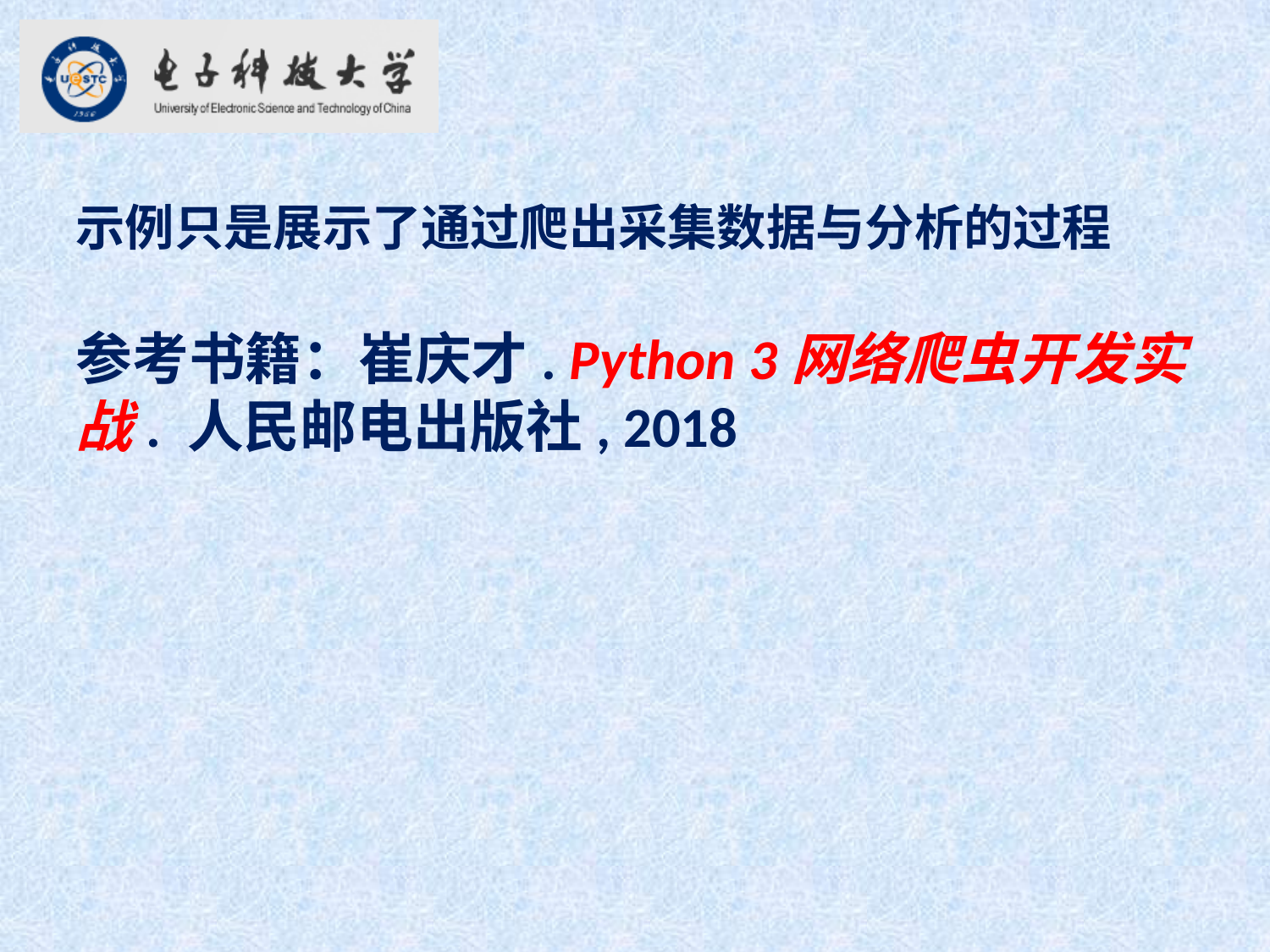

示例只是展示了通过爬出采集数据与分析的过程

参考书籍：崔庆才. Python 3网络爬虫开发实战. 人民邮电出版社, 2018